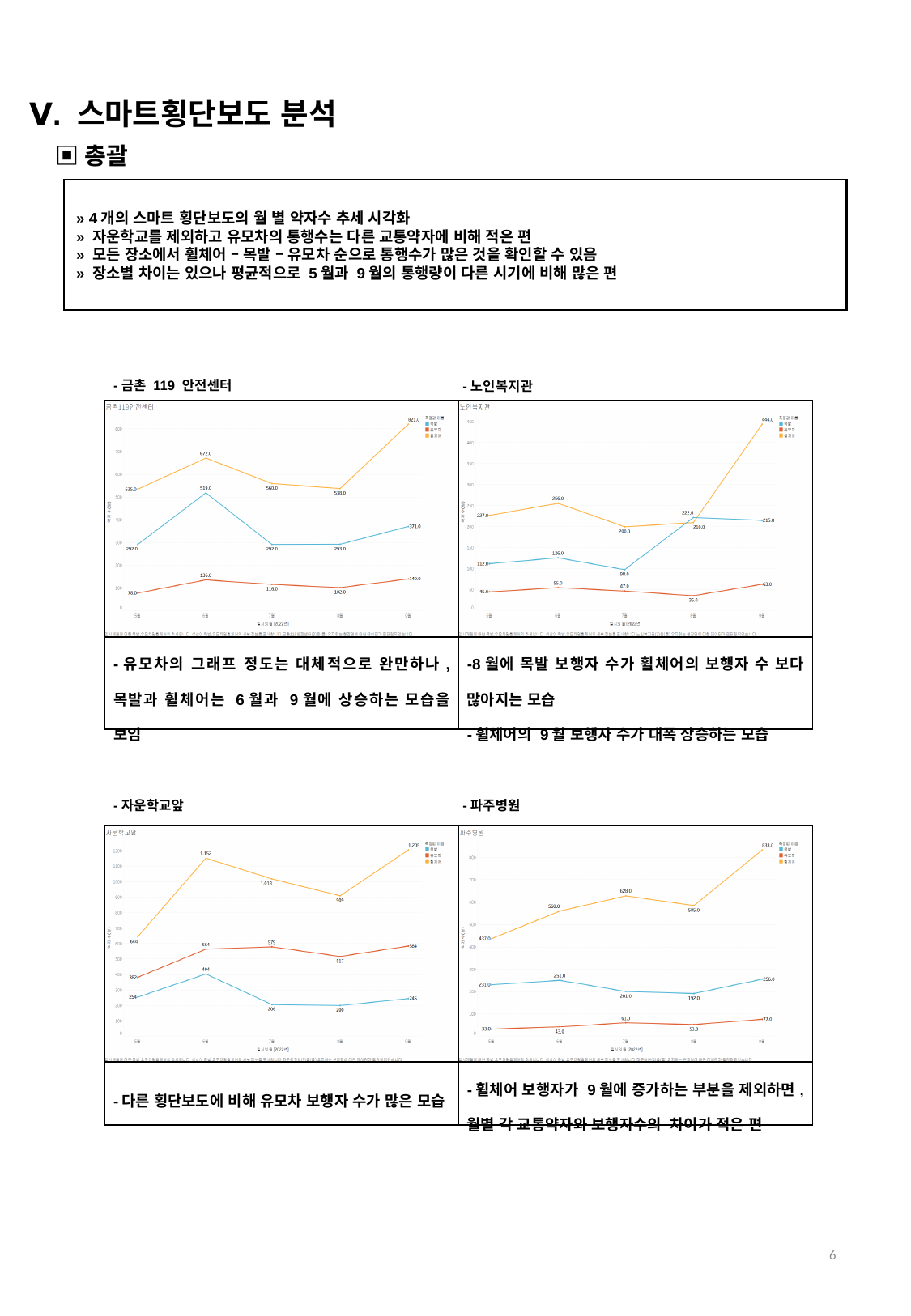

Ⅴ. 스마트횡단보도 분석
▣총괄

» 4개의 스마트 횡단보도의 월 별 약자수 추세 시각화
» 자운학교를 제외하고 유모차의 통행수는 다른 교통약자에 비해 적은 편
» 모든 장소에서 휠체어 – 목발 – 유모차 순으로 통행수가 많은 것을 확인할 수 있음
» 장소별 차이는 있으나 평균적으로 5월과 9월의 통행량이 다른 시기에 비해 많은 편
-금촌 119 안전센터
-노인복지관
|  |  |
| --- | --- |
| -유모차의 그래프 정도는 대체적으로 완만하나, 목발과 휠체어는 6월과 9월에 상승하는 모습을 보임 | -8월에 목발 보행자 수가 휠체어의 보행자 수 보다 많아지는 모습 -휠체어의 9월 보행자 수가 대폭 상승하는 모습 |

-자운학교앞
-파주병원
|  |  |
| --- | --- |
| -다른 횡단보도에 비해 유모차 보행자 수가 많은 모습 | -휠체어 보행자가 9월에 증가하는 부분을 제외하면, 월별 각 교통약자와 보행자수의 차이가 적은 편 |

6